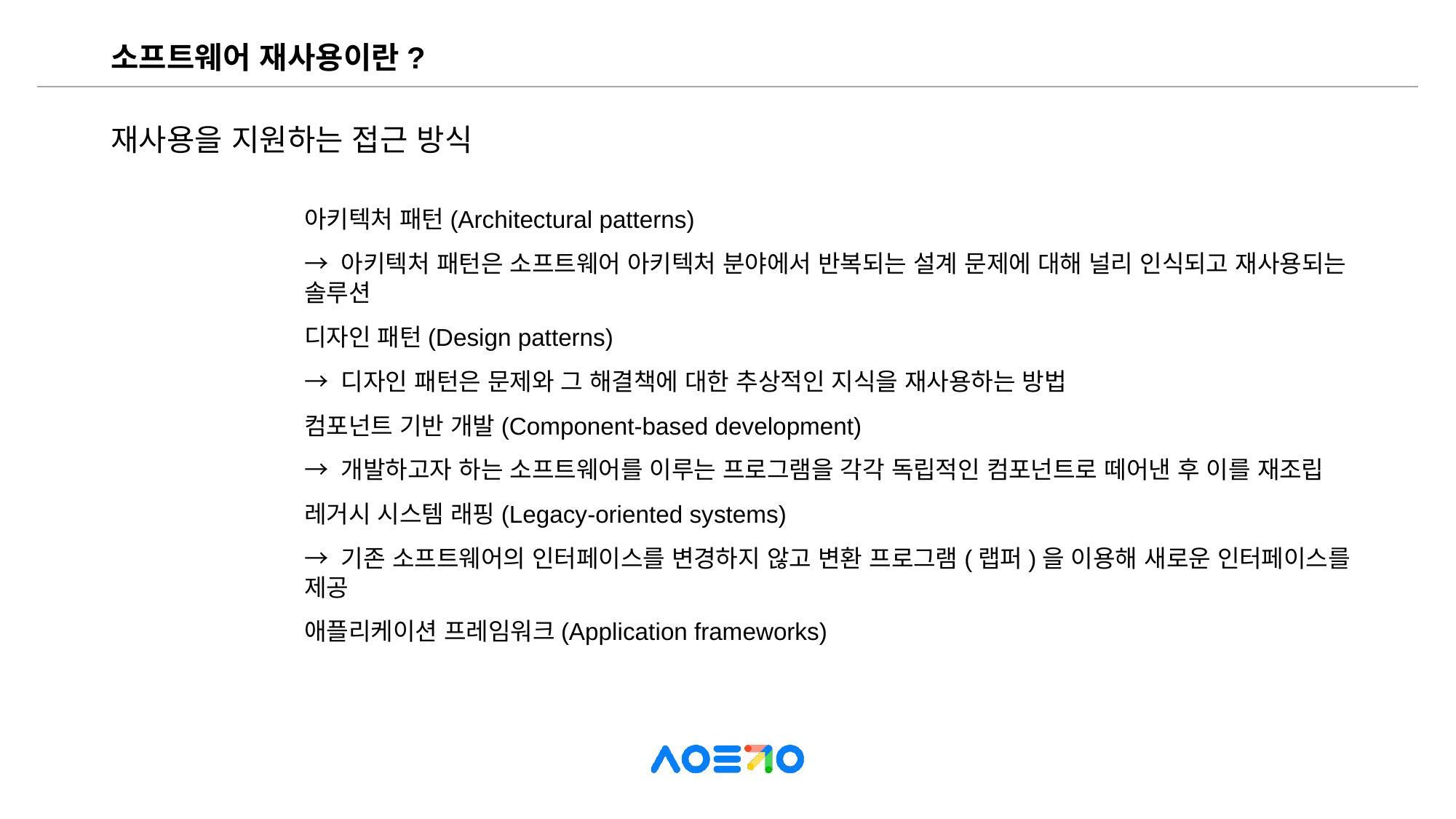

# 소프트웨어 재사용이란?
재사용을 지원하는 접근 방식
아키텍처 패턴(Architectural patterns)
→ 아키텍처 패턴은 소프트웨어 아키텍처 분야에서 반복되는 설계 문제에 대해 널리 인식되고 재사용되는 솔루션
디자인 패턴(Design patterns)
→ 디자인 패턴은 문제와 그 해결책에 대한 추상적인 지식을 재사용하는 방법
컴포넌트 기반 개발(Component-based development)
→ 개발하고자 하는 소프트웨어를 이루는 프로그램을 각각 독립적인 컴포넌트로 떼어낸 후 이를 재조립
레거시 시스템 래핑(Legacy-oriented systems)
→ 기존 소프트웨어의 인터페이스를 변경하지 않고 변환 프로그램(랩퍼)을 이용해 새로운 인터페이스를 제공
애플리케이션 프레임워크(Application frameworks)